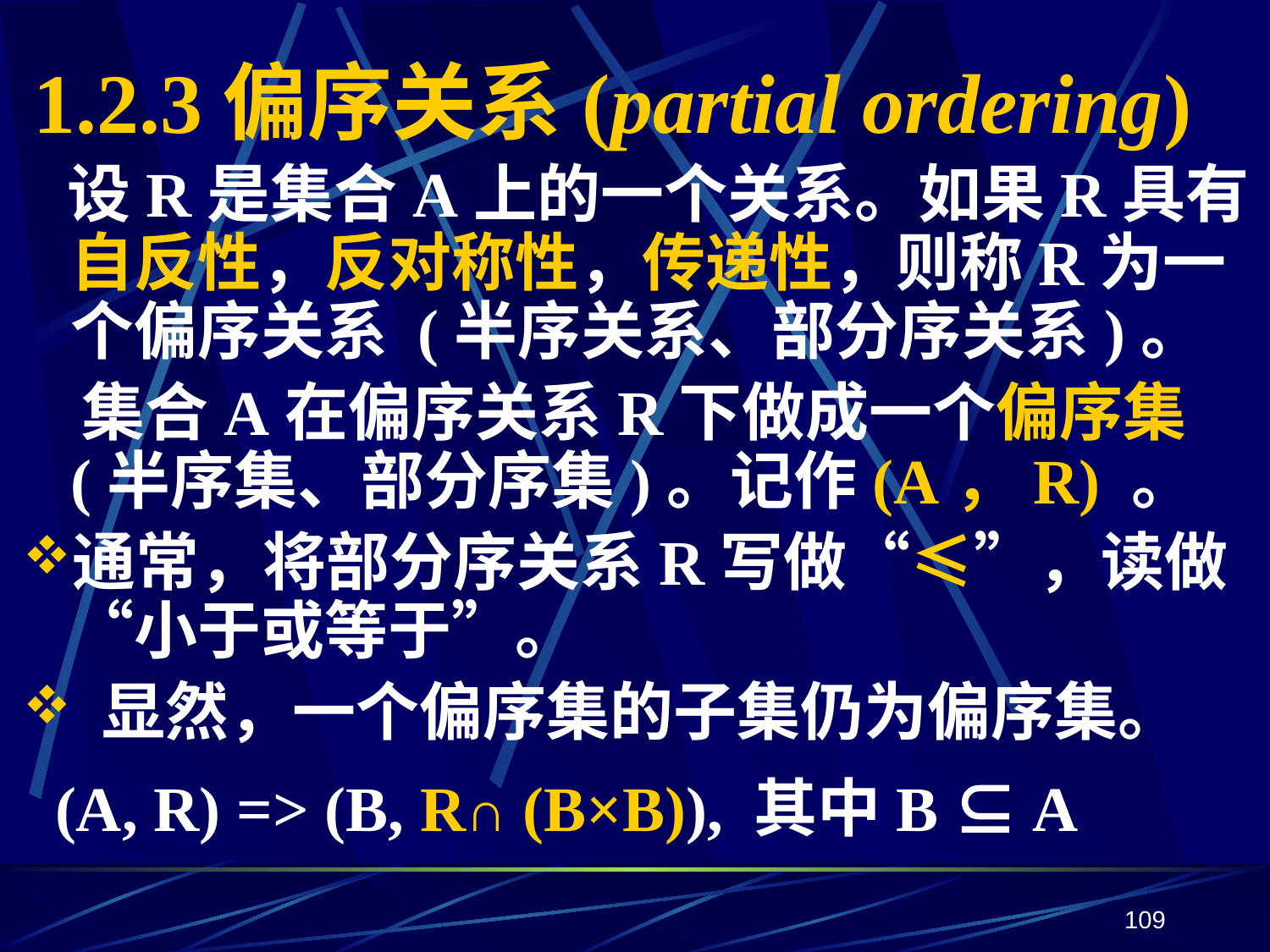

# 1.2.3偏序关系(partial ordering)
  设R是集合A上的一个关系。如果R具有自反性，反对称性，传递性，则称R为一个偏序关系 (半序关系、部分序关系)。
   集合A在偏序关系R下做成一个偏序集(半序集、部分序集)。记作(A，R) 。
通常，将部分序关系R写做“≤”，读做“小于或等于”。
 显然，一个偏序集的子集仍为偏序集。
  (A, R) => (B, R∩ (B×B)), 其中B ⊆ A
109